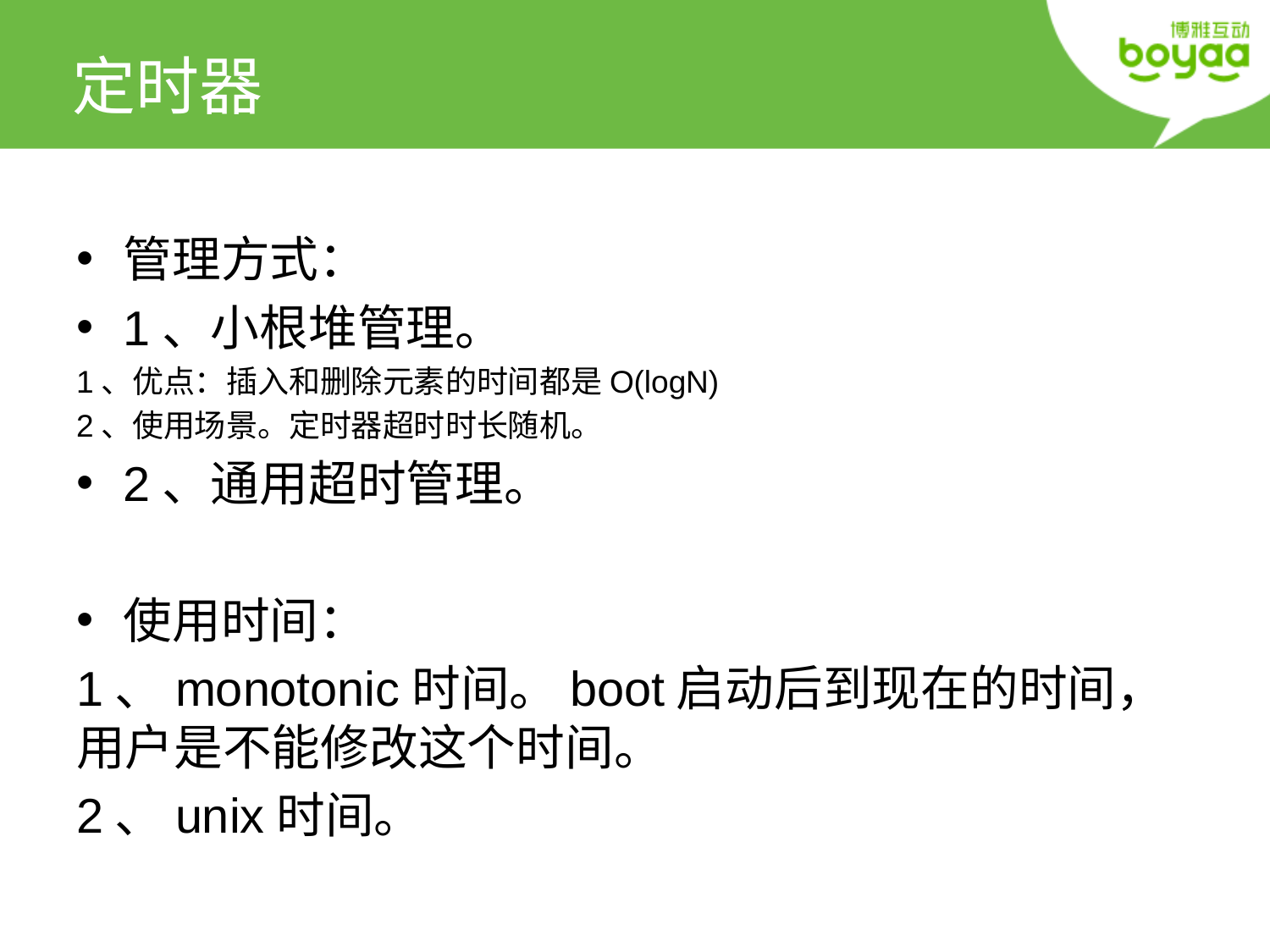

# 定时器
管理方式：
1、小根堆管理。
1、优点：插入和删除元素的时间都是O(logN)
2、使用场景。定时器超时时长随机。
2、通用超时管理。

使用时间：
1、monotonic时间。boot启动后到现在的时间，用户是不能修改这个时间。
2、unix时间。